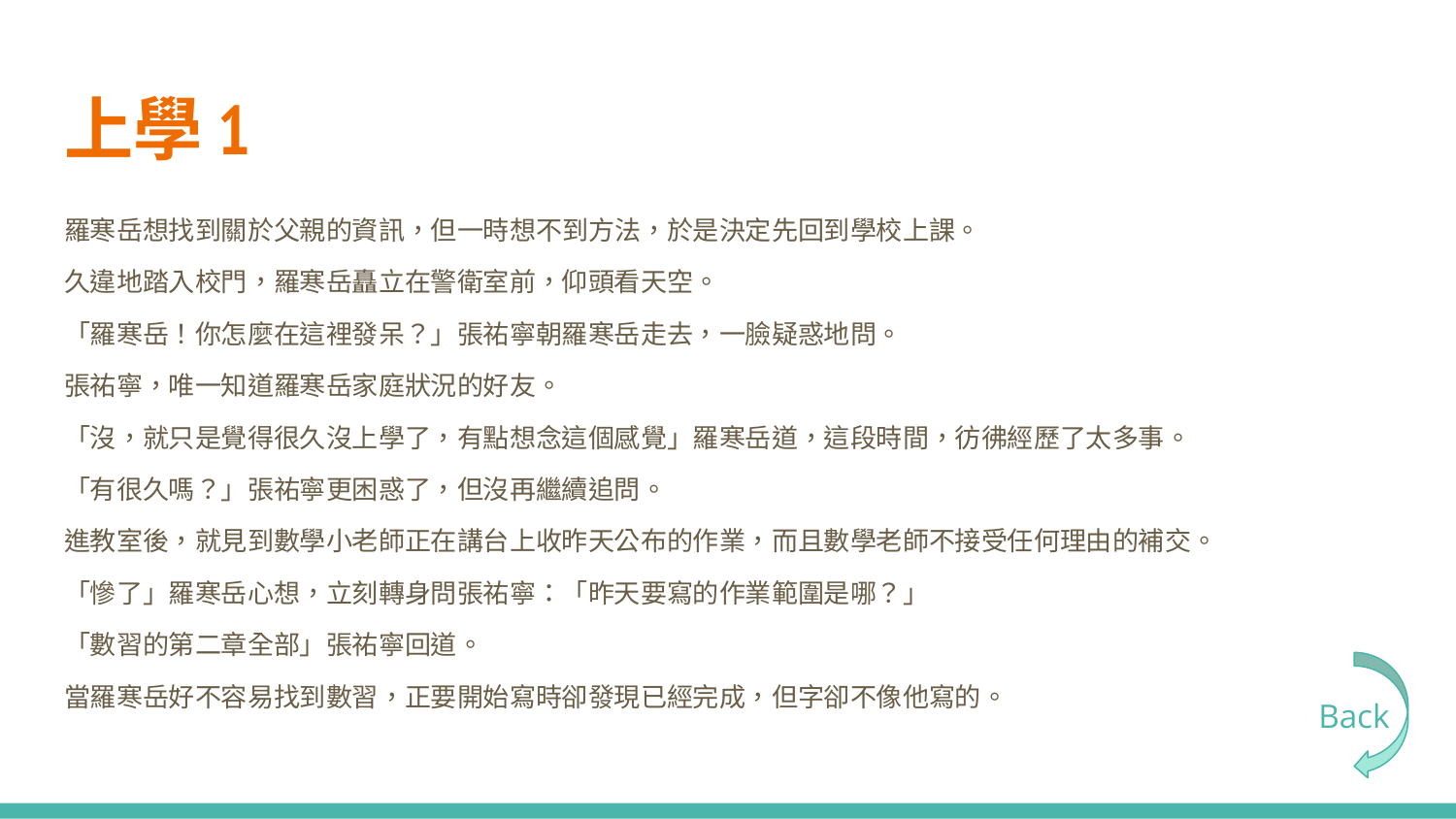

# 上學1
羅寒岳想找到關於父親的資訊，但一時想不到方法，於是決定先回到學校上課。
久違地踏入校門，羅寒岳矗立在警衛室前，仰頭看天空。
「羅寒岳！你怎麼在這裡發呆？」張祐寧朝羅寒岳走去，一臉疑惑地問。
張祐寧，唯一知道羅寒岳家庭狀況的好友。
「沒，就只是覺得很久沒上學了，有點想念這個感覺」羅寒岳道，這段時間，彷彿經歷了太多事。
「有很久嗎？」張祐寧更困惑了，但沒再繼續追問。
進教室後，就見到數學小老師正在講台上收昨天公布的作業，而且數學老師不接受任何理由的補交。
「慘了」羅寒岳心想，立刻轉身問張祐寧：「昨天要寫的作業範圍是哪？」
「數習的第二章全部」張祐寧回道。
當羅寒岳好不容易找到數習，正要開始寫時卻發現已經完成，但字卻不像他寫的。

Back